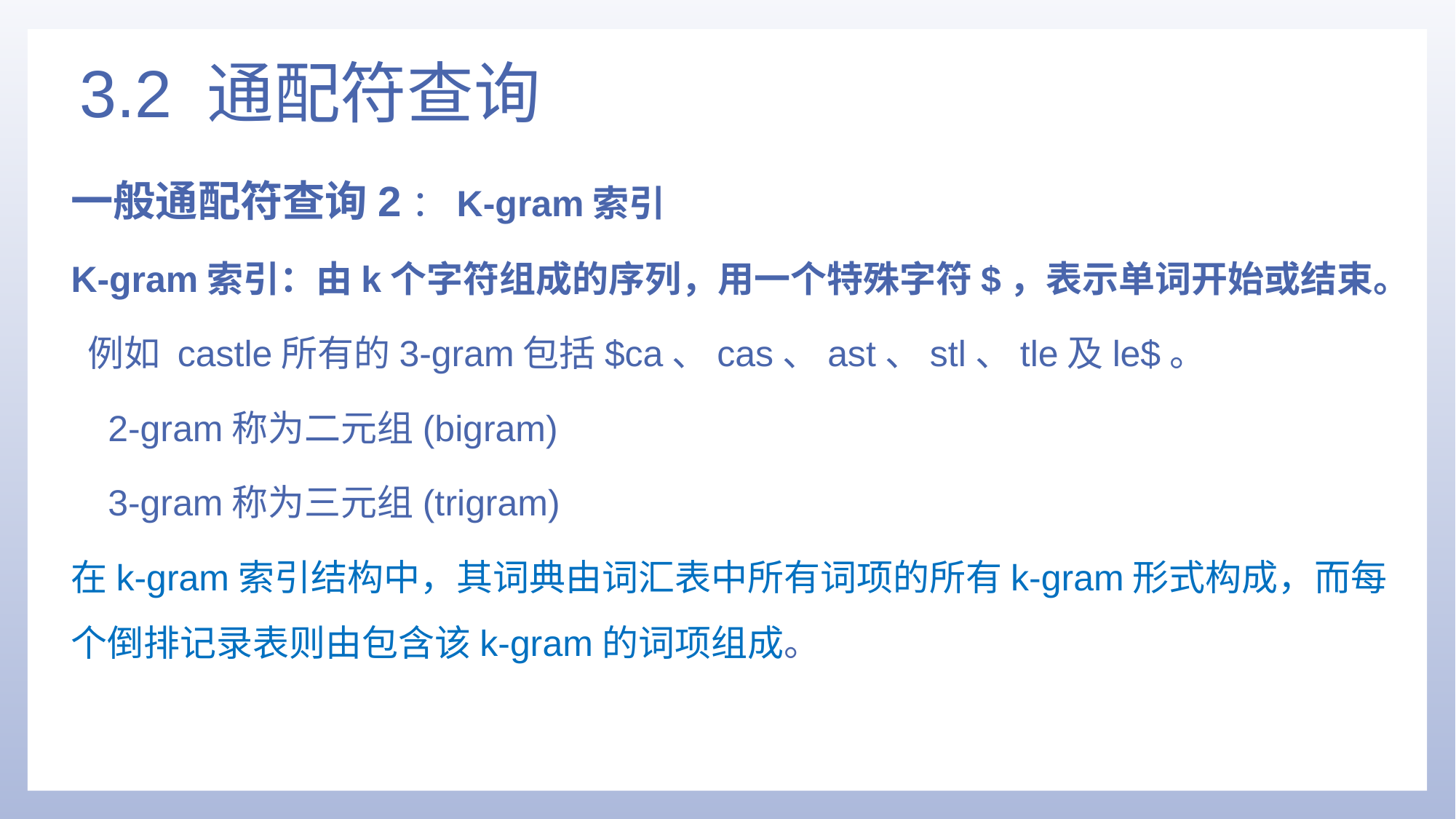

# 3.2 通配符查询
一般通配符查询2：K-gram索引
K-gram索引：由k个字符组成的序列，用一个特殊字符$，表示单词开始或结束。
 例如 castle所有的3-gram包括$ca、cas、ast、stl、tle及le$。
2-gram称为二元组(bigram)
3-gram称为三元组(trigram)
在k-gram索引结构中，其词典由词汇表中所有词项的所有k-gram形式构成，而每个倒排记录表则由包含该k-gram的词项组成。